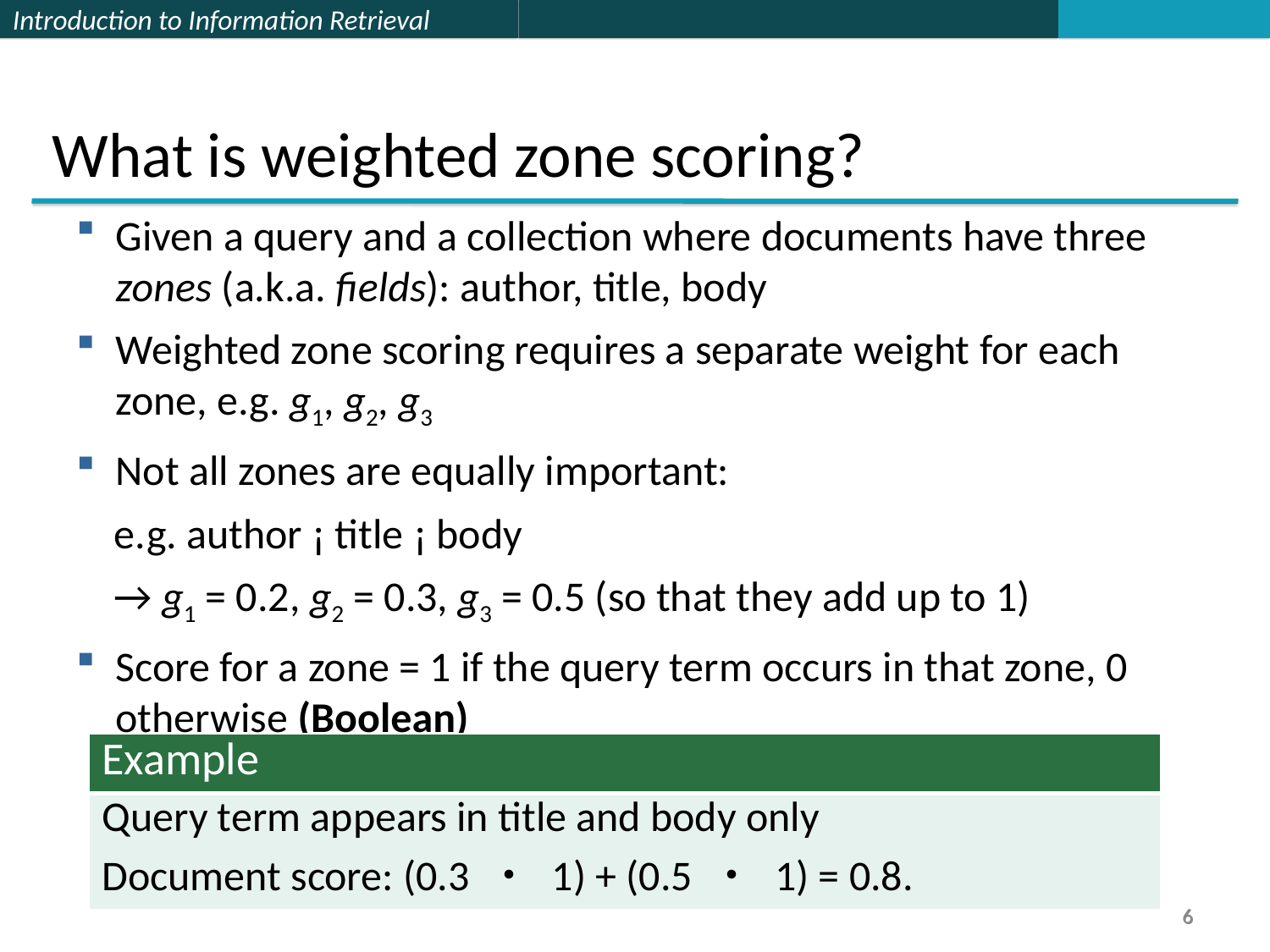

What is weighted zone scoring?

Given a query and a collection where documents have three zones (a.k.a. fields): author, title, body
Weighted zone scoring requires a separate weight for each zone, e.g. g1, g2, g3
Not all zones are equally important:
    e.g. author ¡ title ¡ body
    → g1 = 0.2, g2 = 0.3, g3 = 0.5 (so that they add up to 1)
Score for a zone = 1 if the query term occurs in that zone, 0 otherwise (Boolean)

| Example |
| --- |
| Query term appears in title and body only Document score: (0.3 ・ 1) + (0.5 ・ 1) = 0.8. |
6
6